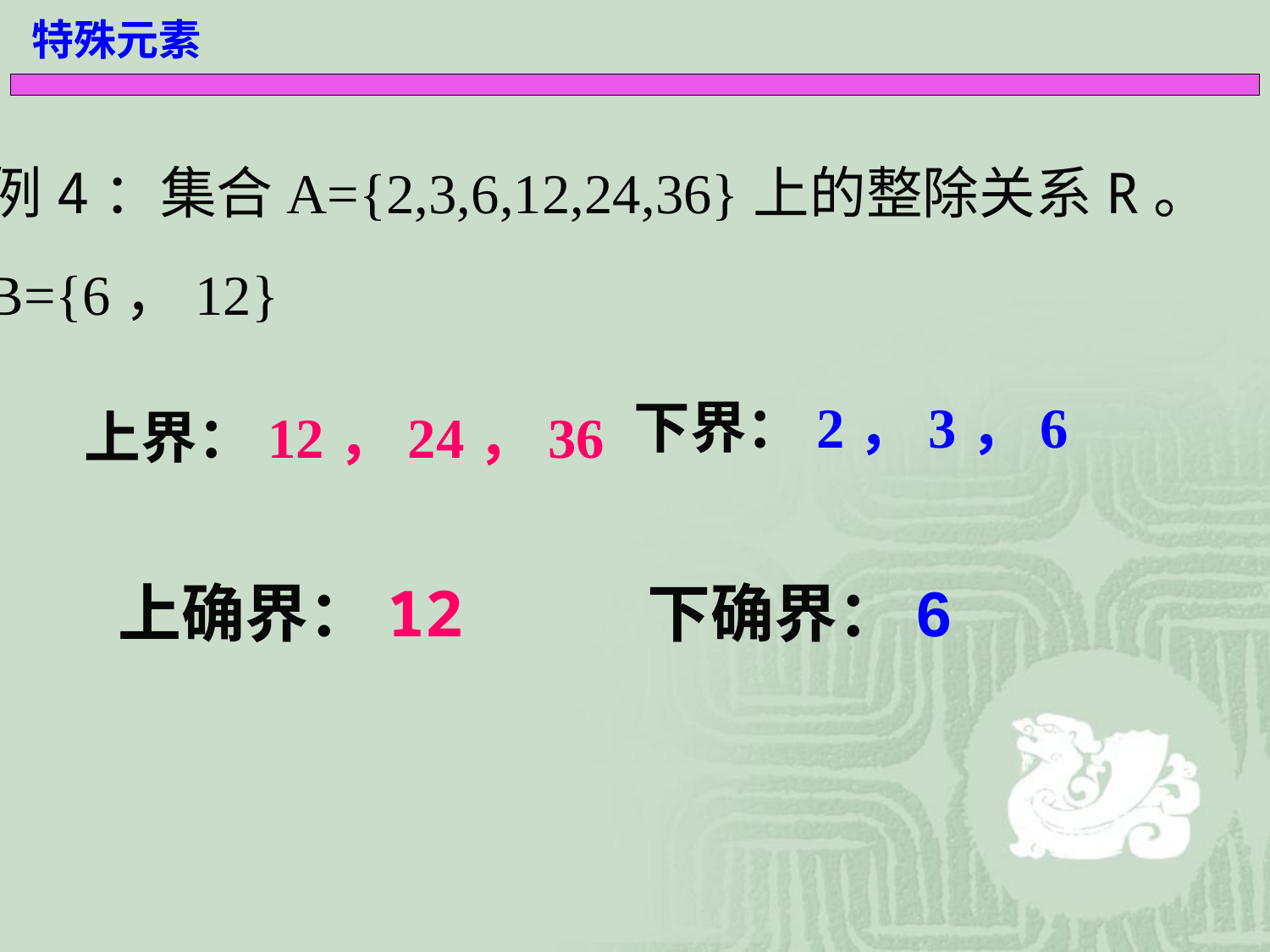

特殊元素

例4：集合A={2,3,6,12,24,36}上的整除关系R。
B={6，12}
下界：2，3，6
上界：12，24，36
上确界：12
下确界：6